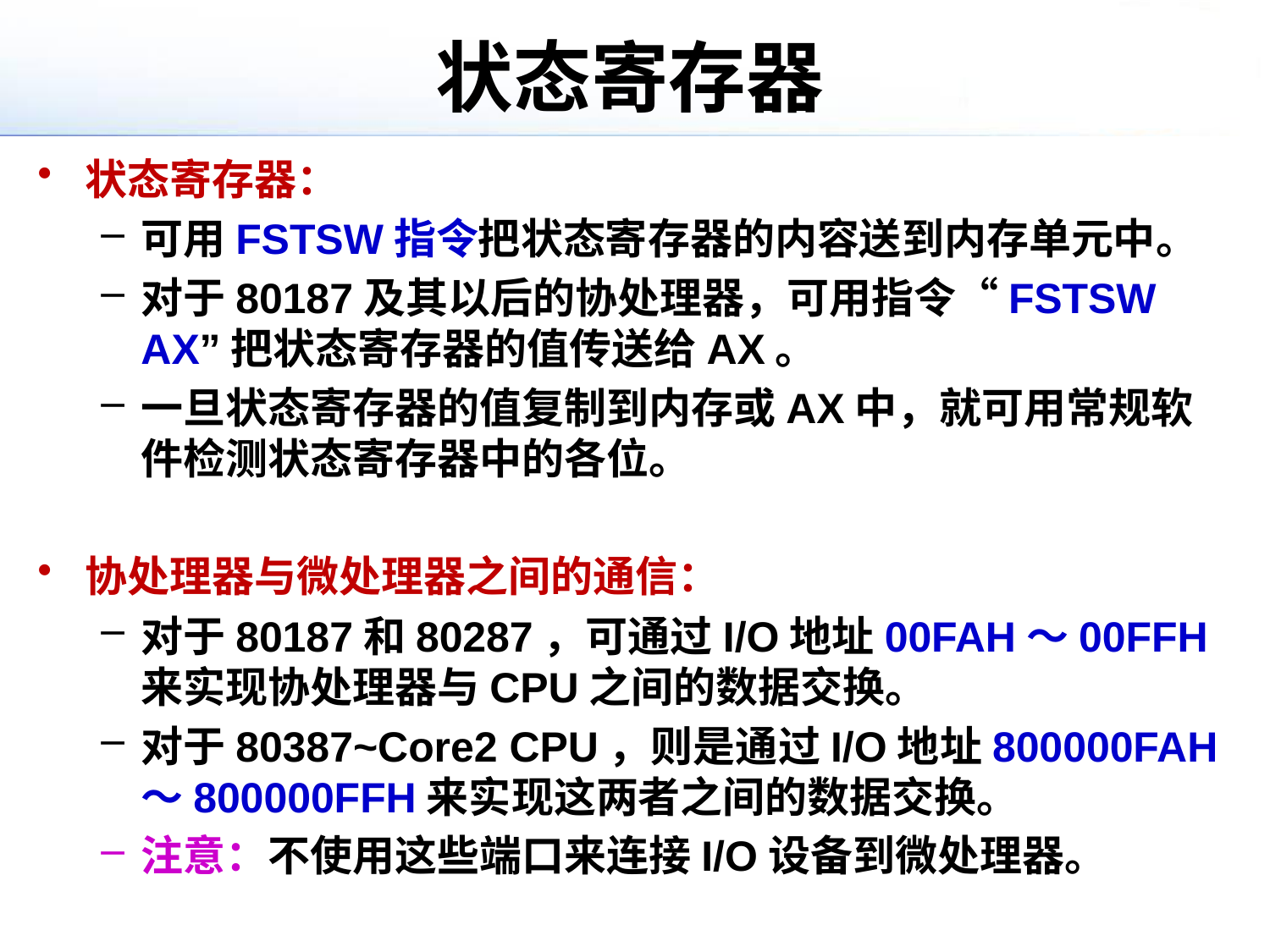

# 状态寄存器
状态寄存器：
可用FSTSW指令把状态寄存器的内容送到内存单元中。
对于80187及其以后的协处理器，可用指令“FSTSW AX”把状态寄存器的值传送给AX。
一旦状态寄存器的值复制到内存或AX中，就可用常规软件检测状态寄存器中的各位。

协处理器与微处理器之间的通信：
对于80187和80287，可通过I/O地址00FAH～00FFH来实现协处理器与CPU之间的数据交换。
对于80387~Core2 CPU，则是通过I/O地址800000FAH～800000FFH来实现这两者之间的数据交换。
注意：不使用这些端口来连接I/O设备到微处理器。